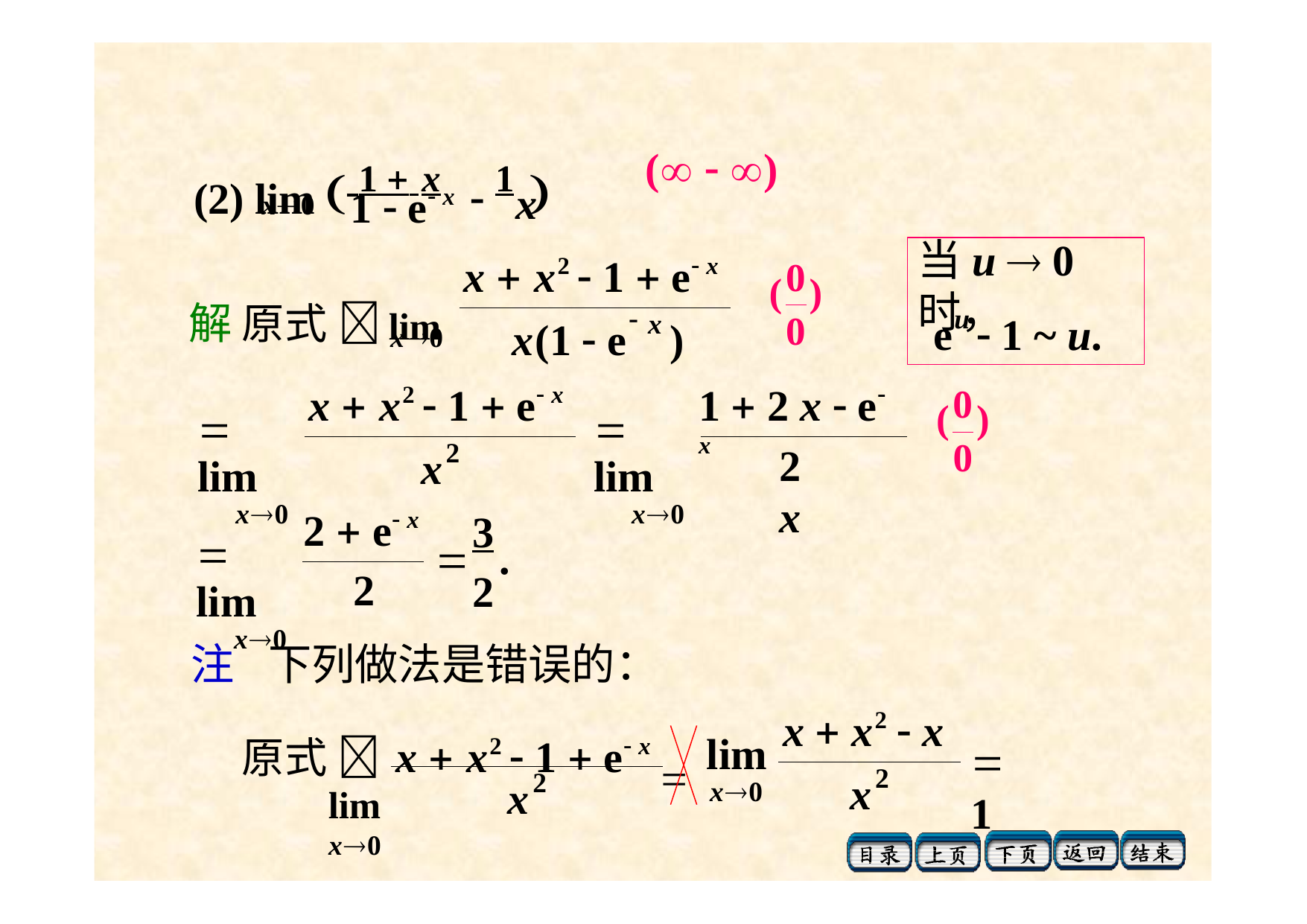

# (2) lim ( 1 + x	− 1 )
(∞ − ∞)
x
1 − e− x
x→0
当u → 0时，

x + x2 − 1 + e− x
0
解 原式=	lim
(	)
0
u
x

e	− 1 ~ u.

x(1 − e	)
x→0
1 + 2 x − e− x
x + x2 − 1 + e− x
0
(	)
0
= lim
x→0
= lim
x→0

2
2 x

x
3
2
2 + e− x
= lim
x→0
=
.
2

注	下列做法是错误的：
x + x2 − x
x + x2 − 1 + e− x =

lim
x→0
原式= lim
x→0
= 1
2

2
x

x